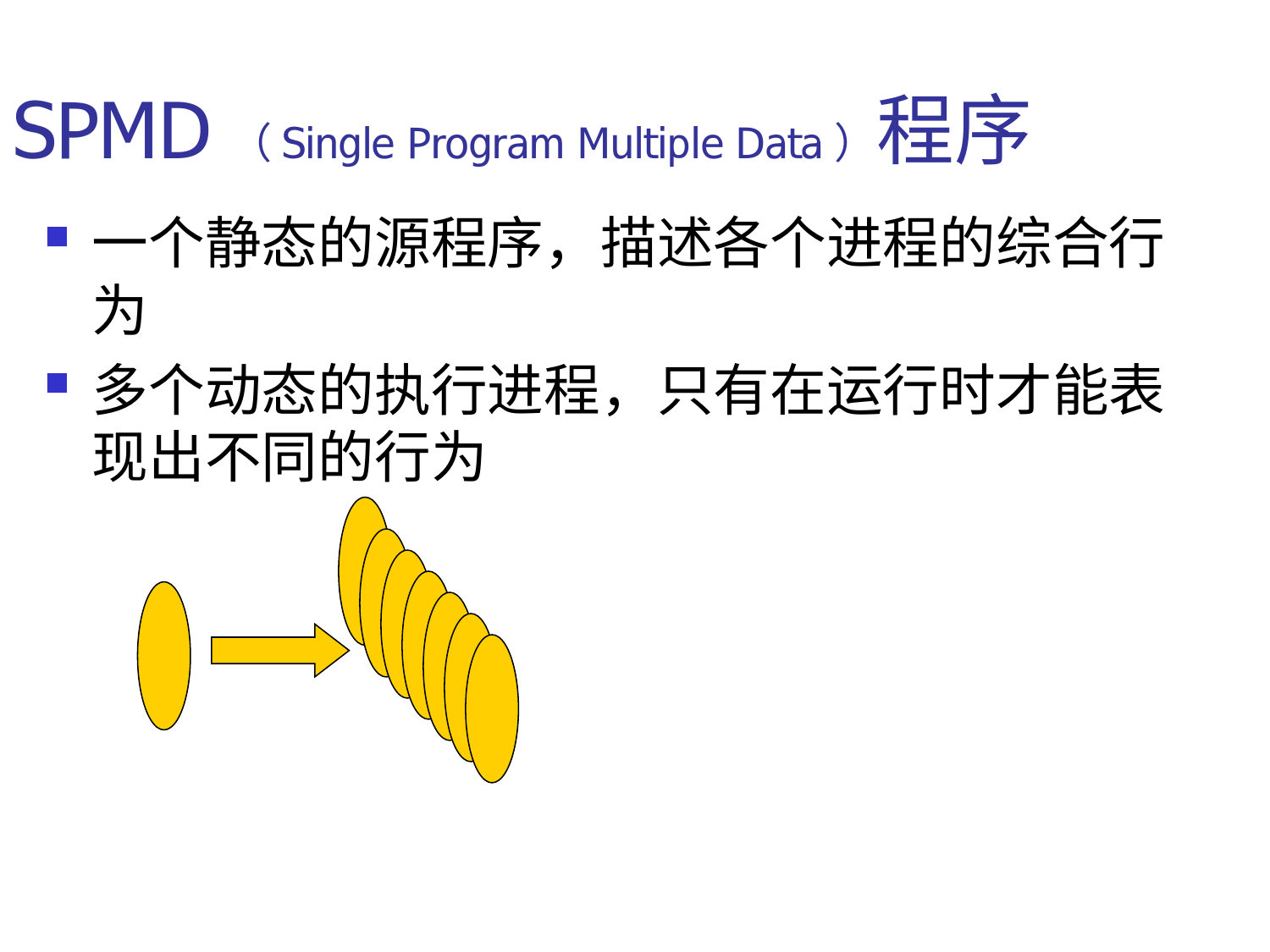

# SPMD（Single Program Multiple Data）程序
一个静态的源程序，描述各个进程的综合行为
多个动态的执行进程，只有在运行时才能表现出不同的行为